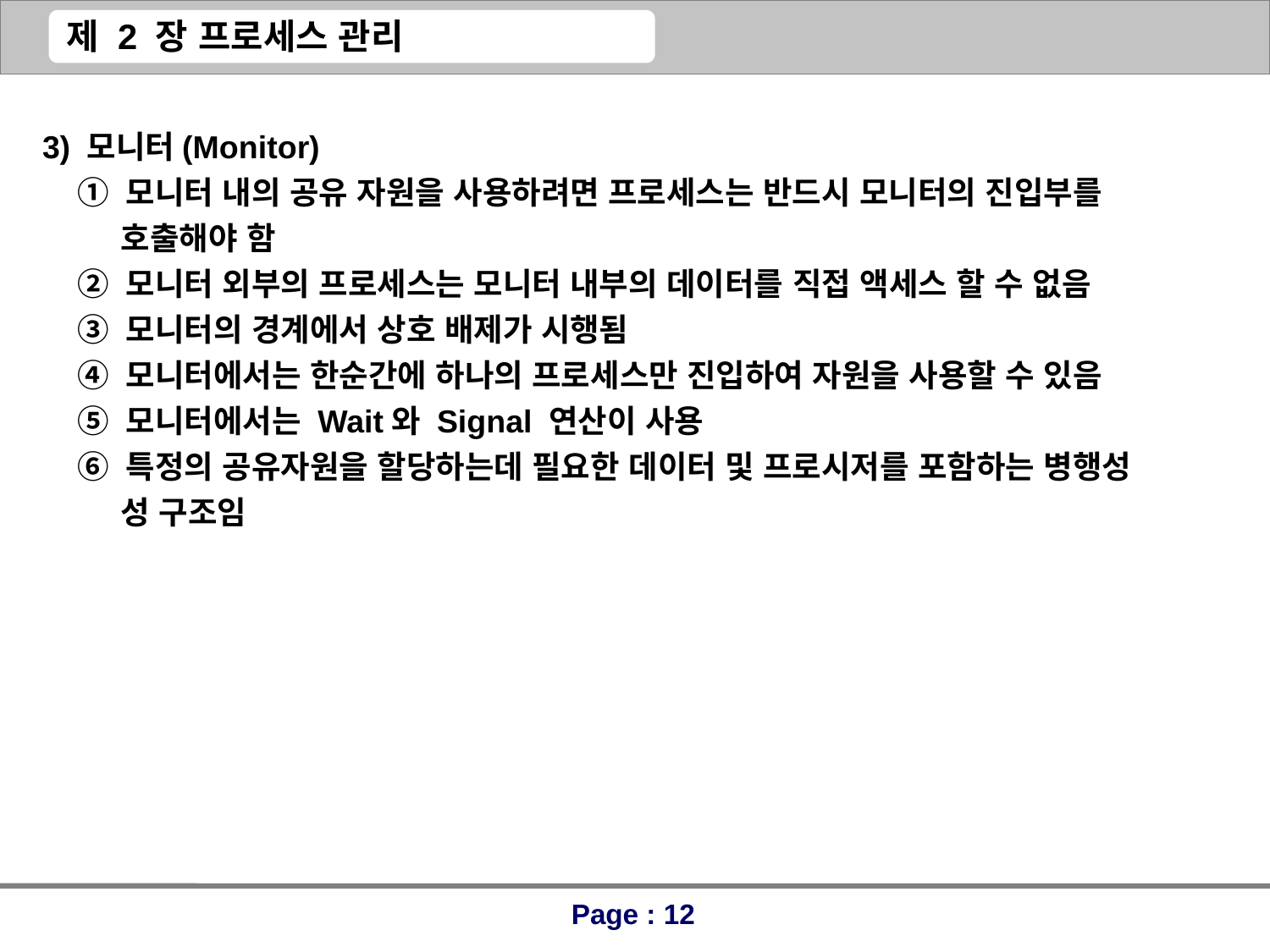

3) 모니터(Monitor)
    ① 모니터 내의 공유 자원을 사용하려면 프로세스는 반드시 모니터의 진입부를
        호출해야 함
    ② 모니터 외부의 프로세스는 모니터 내부의 데이터를 직접 액세스 할 수 없음
    ③ 모니터의 경계에서 상호 배제가 시행됨
    ④ 모니터에서는 한순간에 하나의 프로세스만 진입하여 자원을 사용할 수 있음
    ⑤ 모니터에서는 Wait와 Signal 연산이 사용
    ⑥ 특정의 공유자원을 할당하는데 필요한 데이터 및 프로시저를 포함하는 병행성
        성 구조임
Page : 12